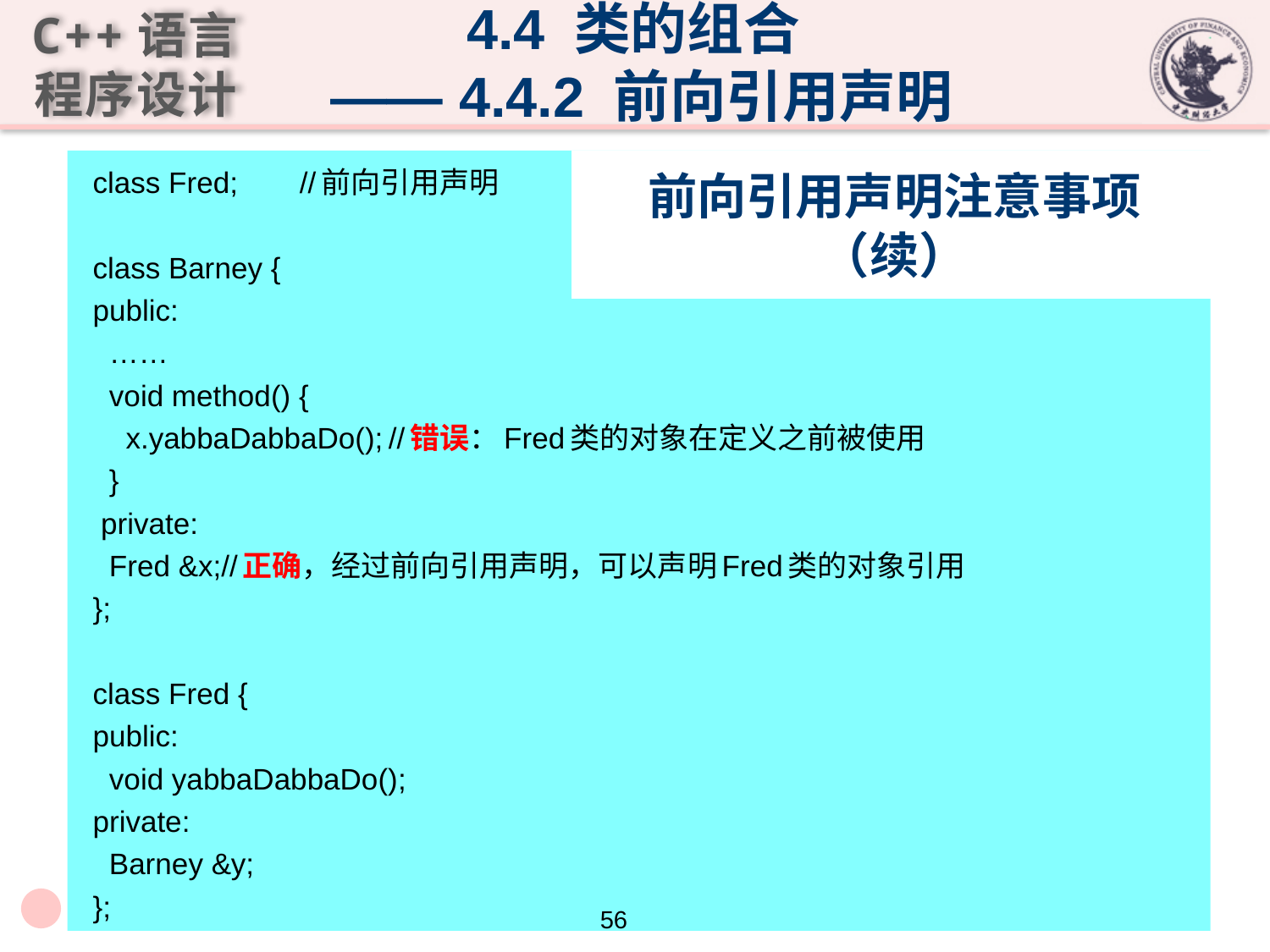

4.4 类的组合
 —— 4.4.2 前向引用声明
class Fred;	//前向引用声明

class Barney {
public:
  ……
  void method() {
    x.yabbaDabbaDo();	//错误：Fred类的对象在定义之前被使用
  }
 private:
  Fred &x;//正确，经过前向引用声明，可以声明Fred类的对象引用
};

class Fred {
public:
  void yabbaDabbaDo();
private:
  Barney &y;
};
# 前向引用声明注意事项（续）
56